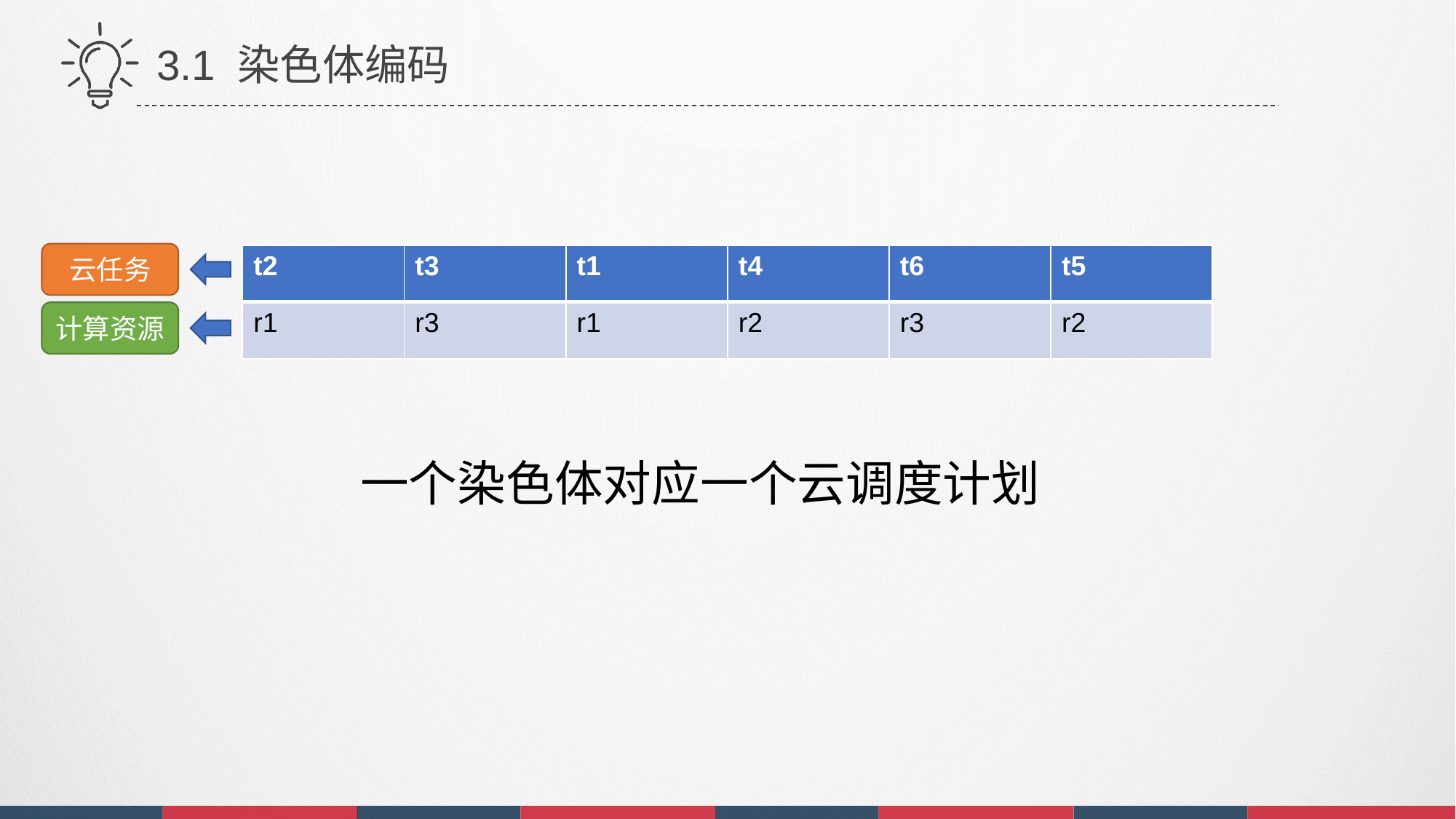

3.1 染色体编码
云任务
| t2 | t3 | t1 | t4 | t6 | t5 |
| --- | --- | --- | --- | --- | --- |
| r1 | r3 | r1 | r2 | r3 | r2 |

计算资源

一个染色体对应一个云调度计划